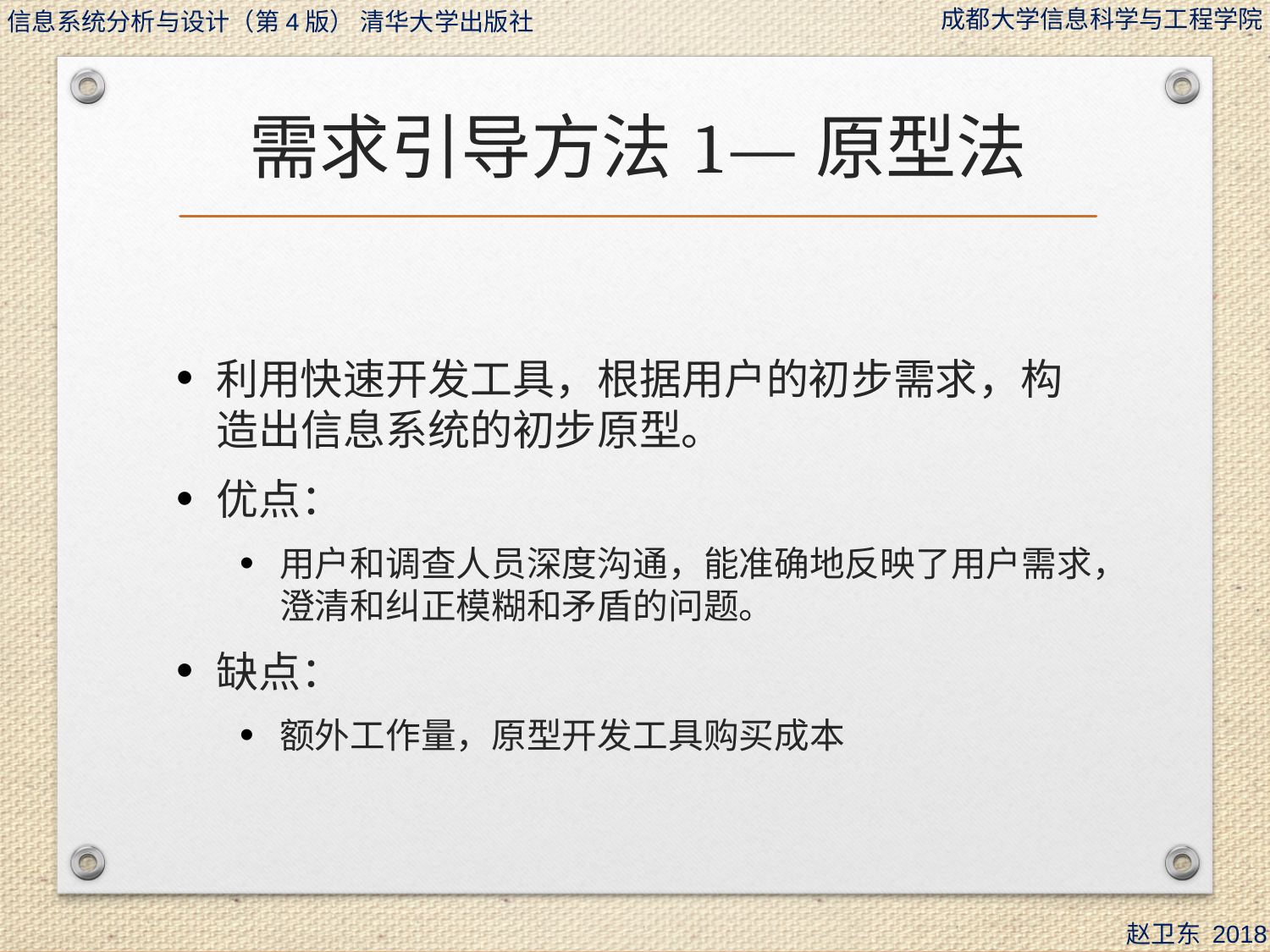

# 需求引导方法1—原型法
利用快速开发工具，根据用户的初步需求，构造出信息系统的初步原型。
优点：
用户和调查人员深度沟通，能准确地反映了用户需求，澄清和纠正模糊和矛盾的问题。
缺点：
额外工作量，原型开发工具购买成本